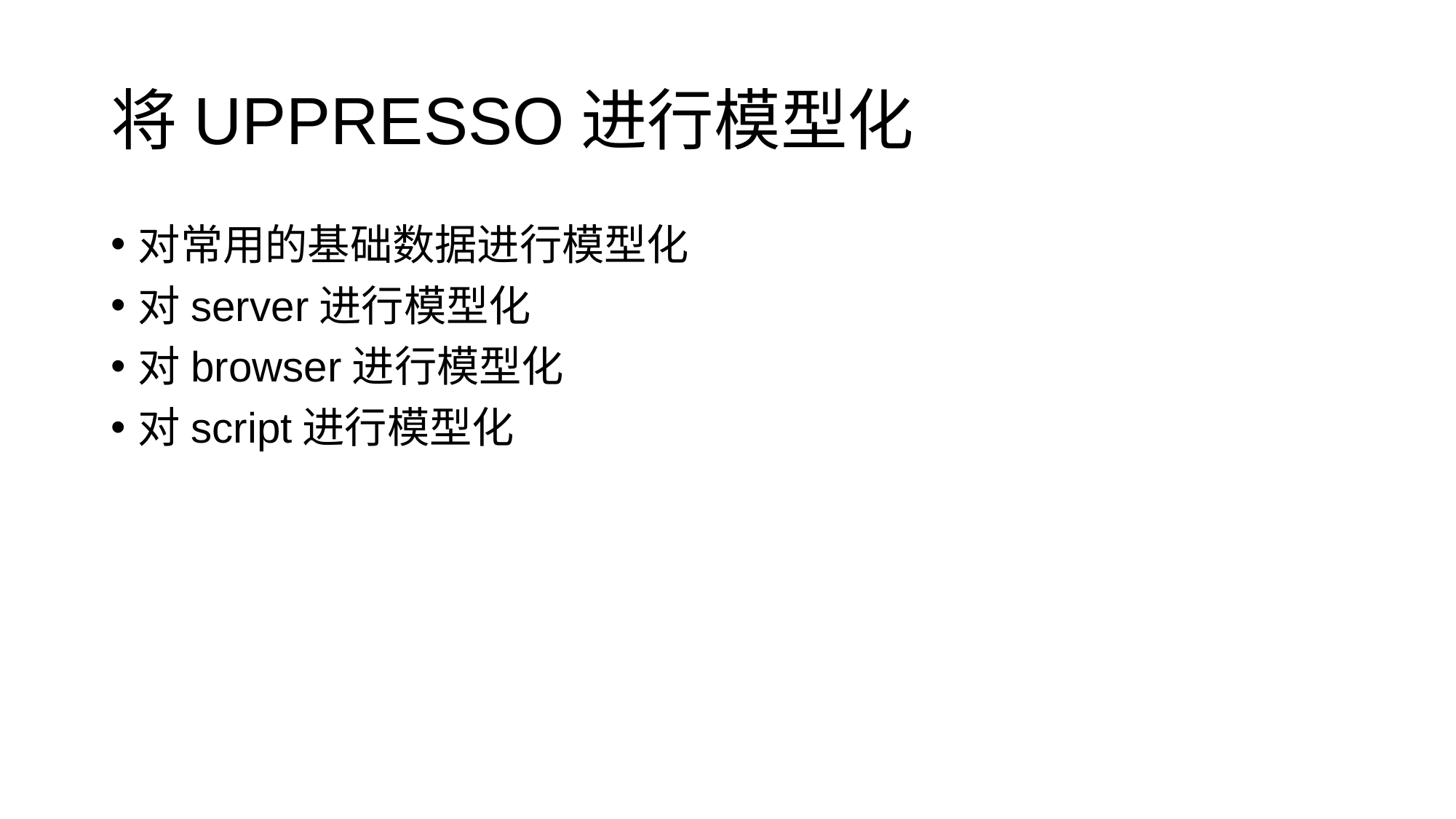

# 将UPPRESSO进行模型化
对常用的基础数据进行模型化
对server进行模型化
对browser进行模型化
对script进行模型化